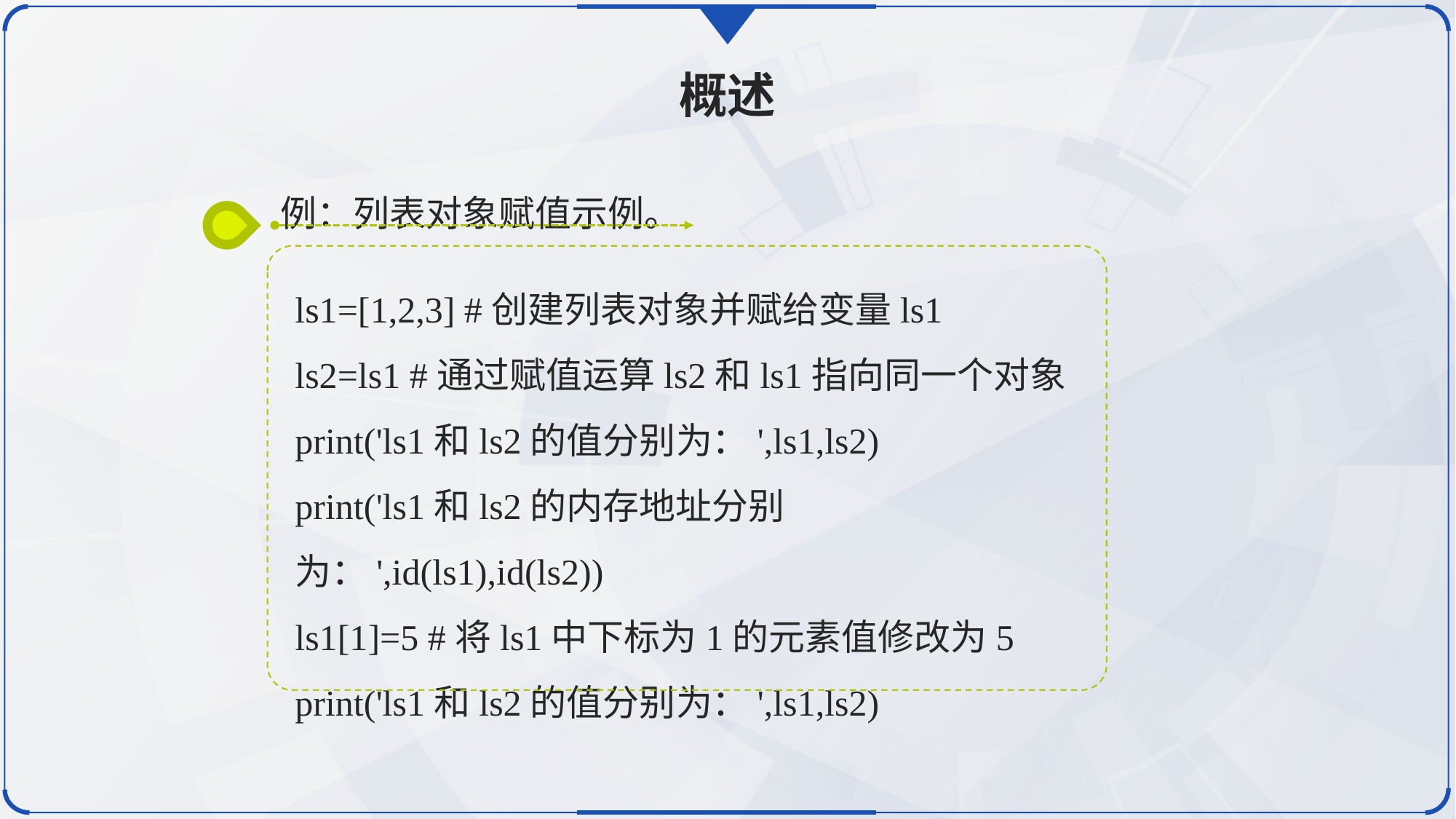

概述
例：列表对象赋值示例。

ls1=[1,2,3] #创建列表对象并赋给变量ls1
ls2=ls1 #通过赋值运算ls2和ls1指向同一个对象
print('ls1和ls2的值分别为：',ls1,ls2)
print('ls1和ls2的内存地址分别为：',id(ls1),id(ls2))
ls1[1]=5 #将ls1中下标为1的元素值修改为5
print('ls1和ls2的值分别为：',ls1,ls2)